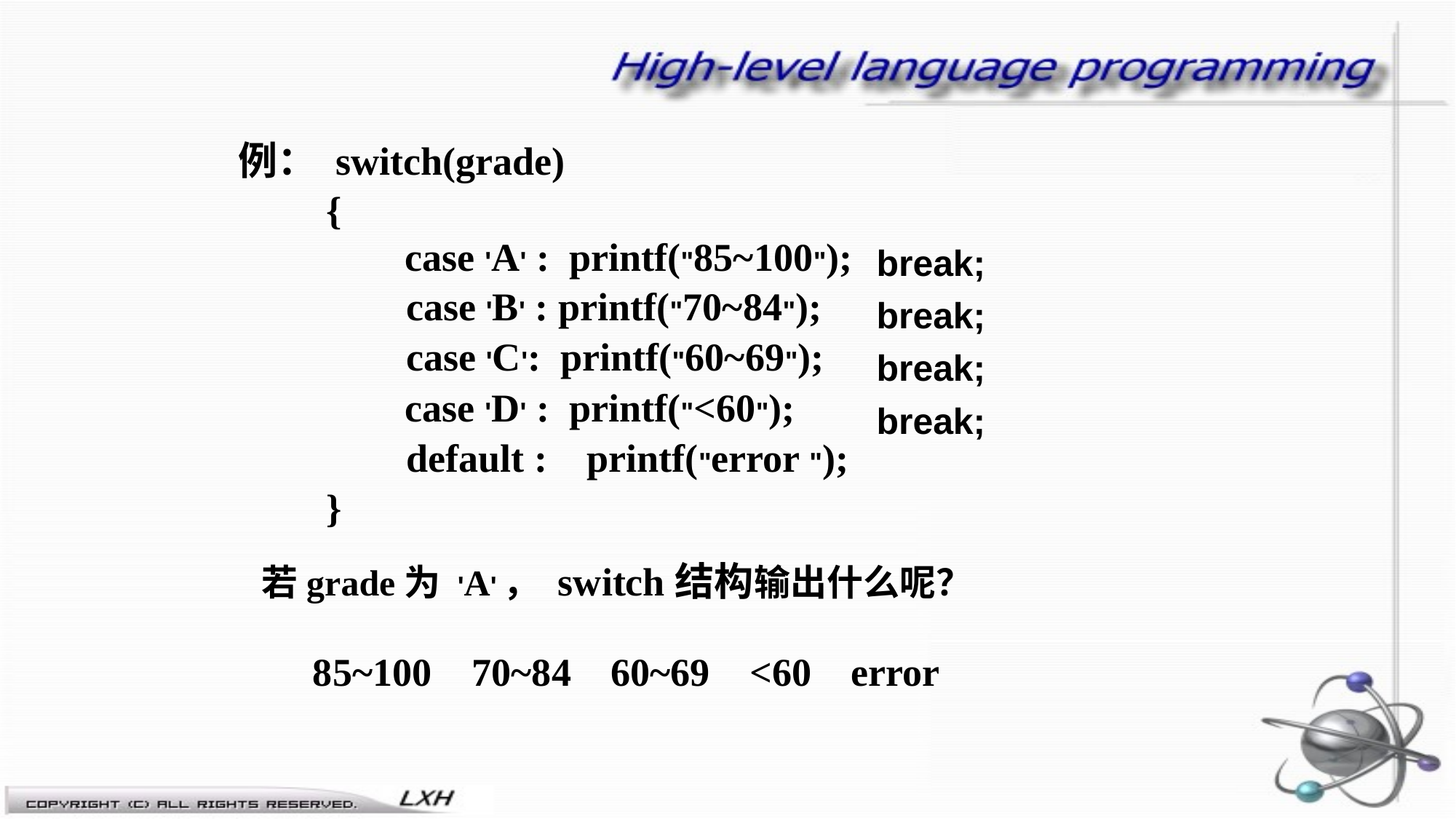

例： switch(grade)
         {
                 case 'A' :  printf("85~100");
     	      case 'B' : printf("70~84");
	      case 'C':  printf("60~69");
                 case 'D' :  printf("<60");
	      default :    printf("error ");
         }
      break;
      break;
      break;
      break;
若grade为 'A'， switch结构输出什么呢？
85~100    70~84    60~69    <60    error